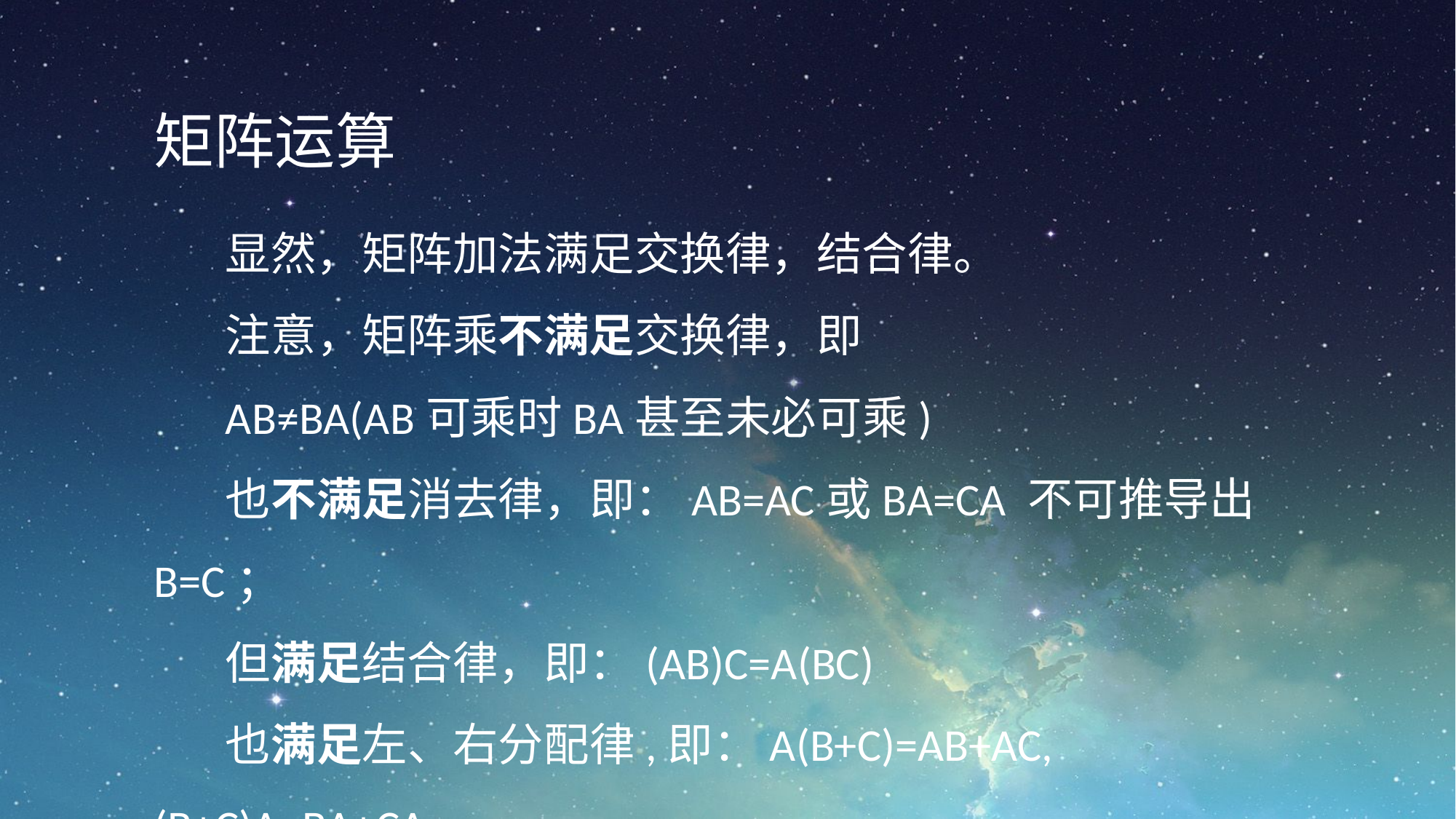

矩阵运算
显然，矩阵加法满足交换律，结合律。
注意，矩阵乘不满足交换律，即
AB≠BA(AB可乘时BA甚至未必可乘)
也不满足消去律，即：AB=AC或BA=CA 不可推导出 B=C；
但满足结合律，即：(AB)C=A(BC)
也满足左、右分配律,即：A(B+C)=AB+AC, (B+C)A=BA+CA